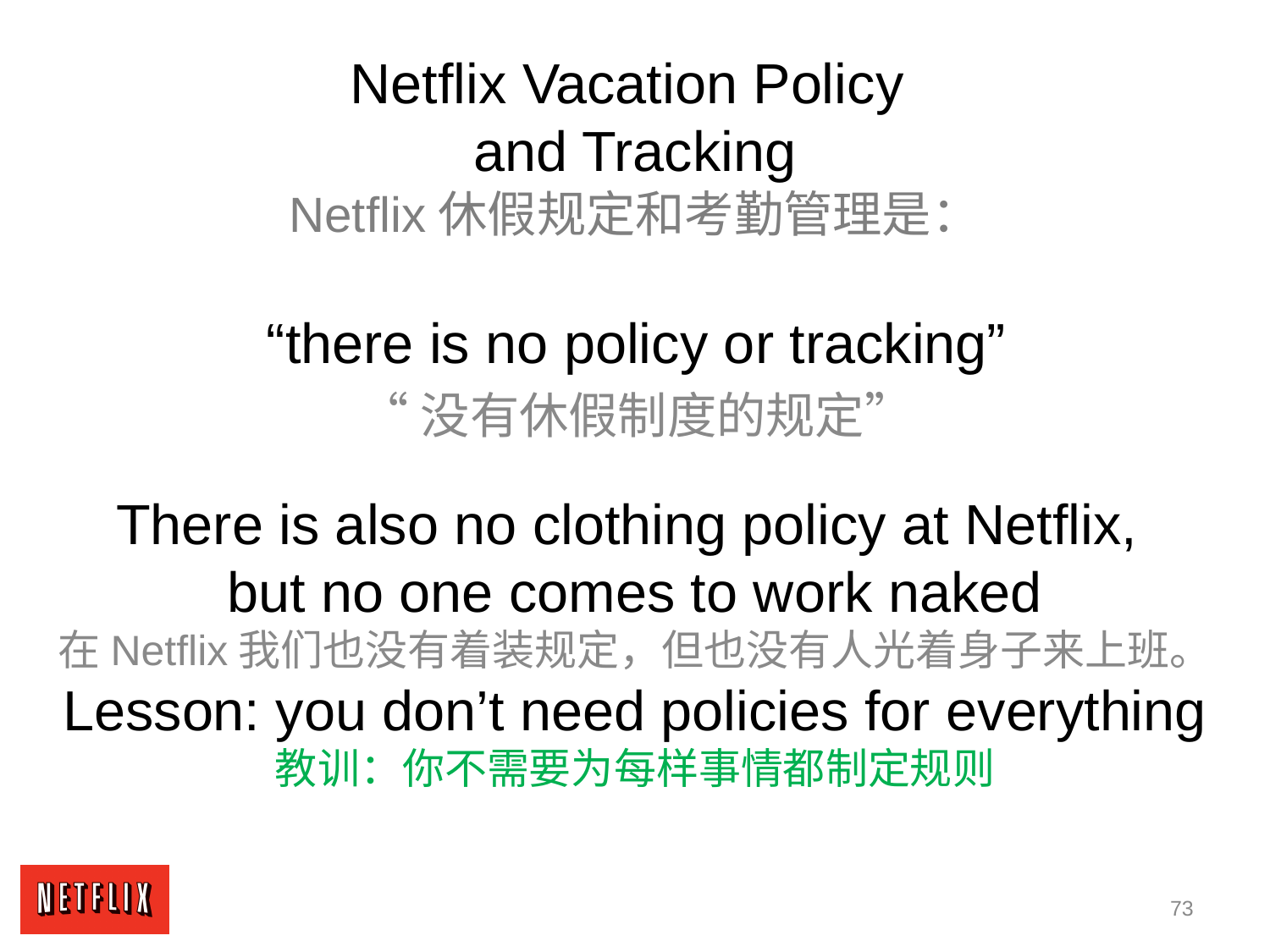

Netflix Vacation Policy
and Tracking
Netflix休假规定和考勤管理是：
“there is no policy or tracking”
“没有休假制度的规定”

There is also no clothing policy at Netflix,
but no one comes to work naked
在Netflix我们也没有着装规定，但也没有人光着身子来上班。
Lesson: you don’t need policies for everything
教训：你不需要为每样事情都制定规则
73